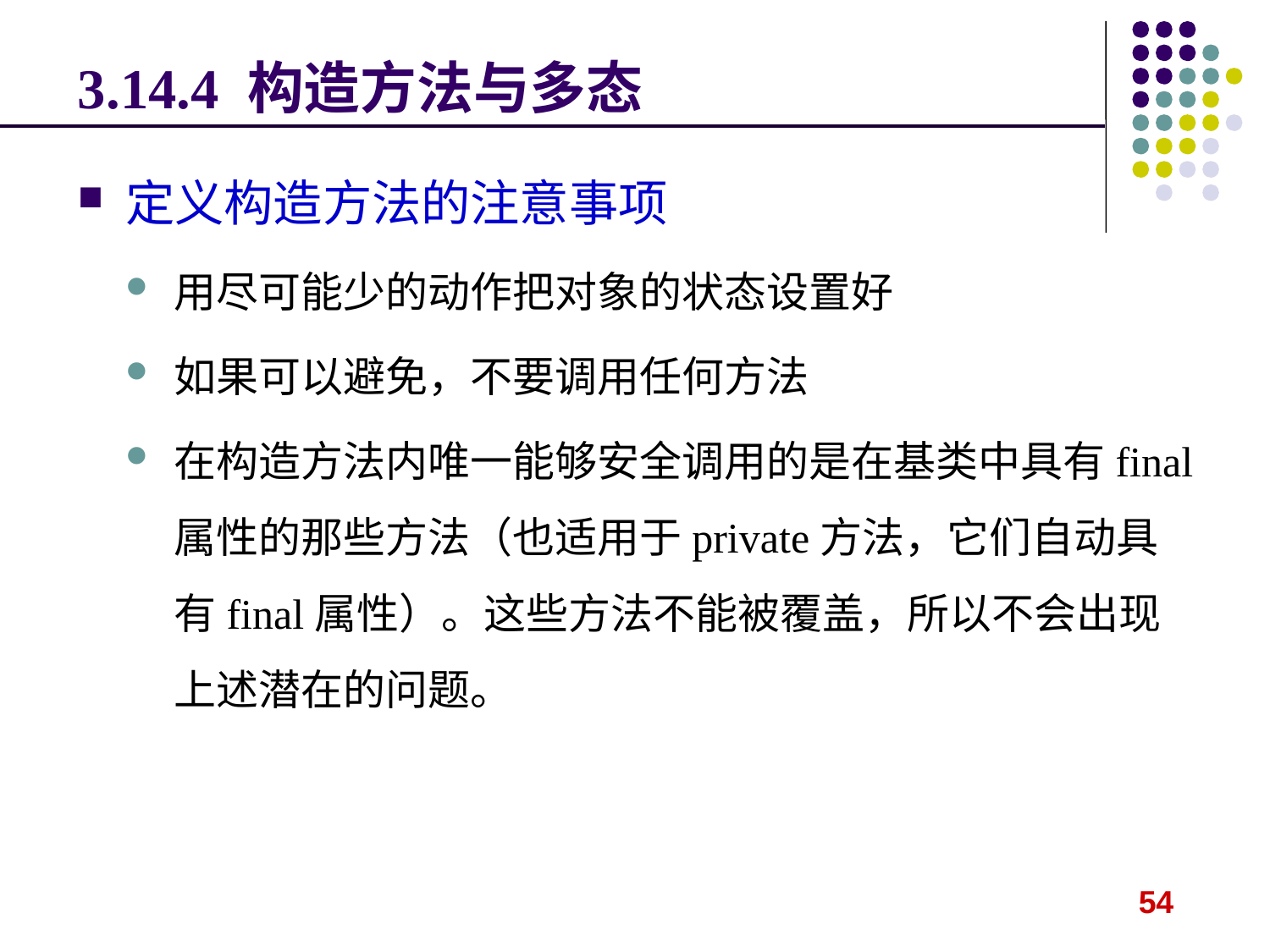

# 3.14.4 构造方法与多态
定义构造方法的注意事项
用尽可能少的动作把对象的状态设置好
如果可以避免，不要调用任何方法
在构造方法内唯一能够安全调用的是在基类中具有final属性的那些方法（也适用于private方法，它们自动具有final属性）。这些方法不能被覆盖，所以不会出现上述潜在的问题。